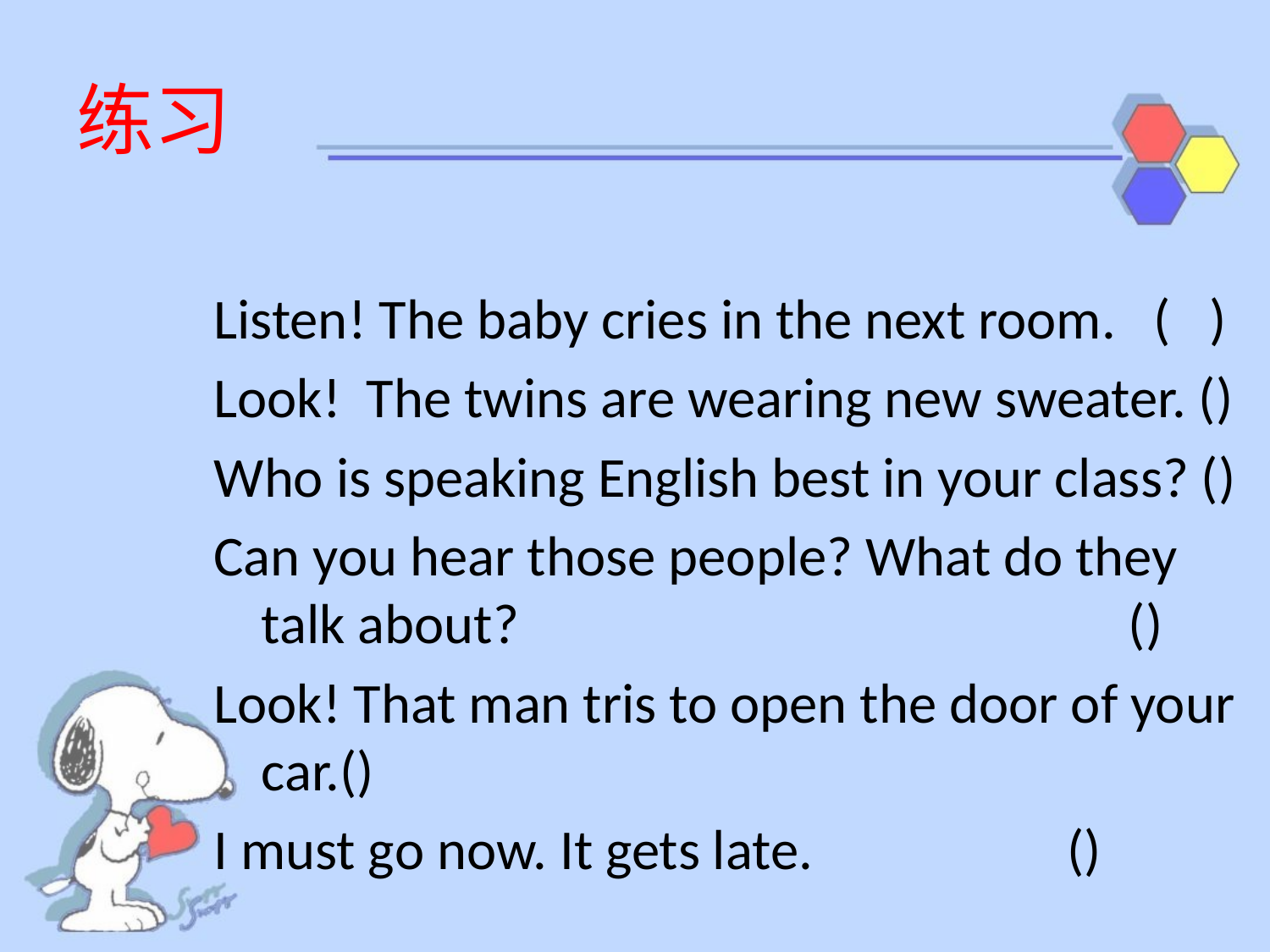

# 练习
Listen! The baby cries in the next room.   (   )
Look!  The twins are wearing new sweater. ()
Who is speaking English best in your class? ()
Can you hear those people? What do they talk about?                                                ()
Look! That man tris to open the door of your car.()
I must go now. It gets late.                    ()